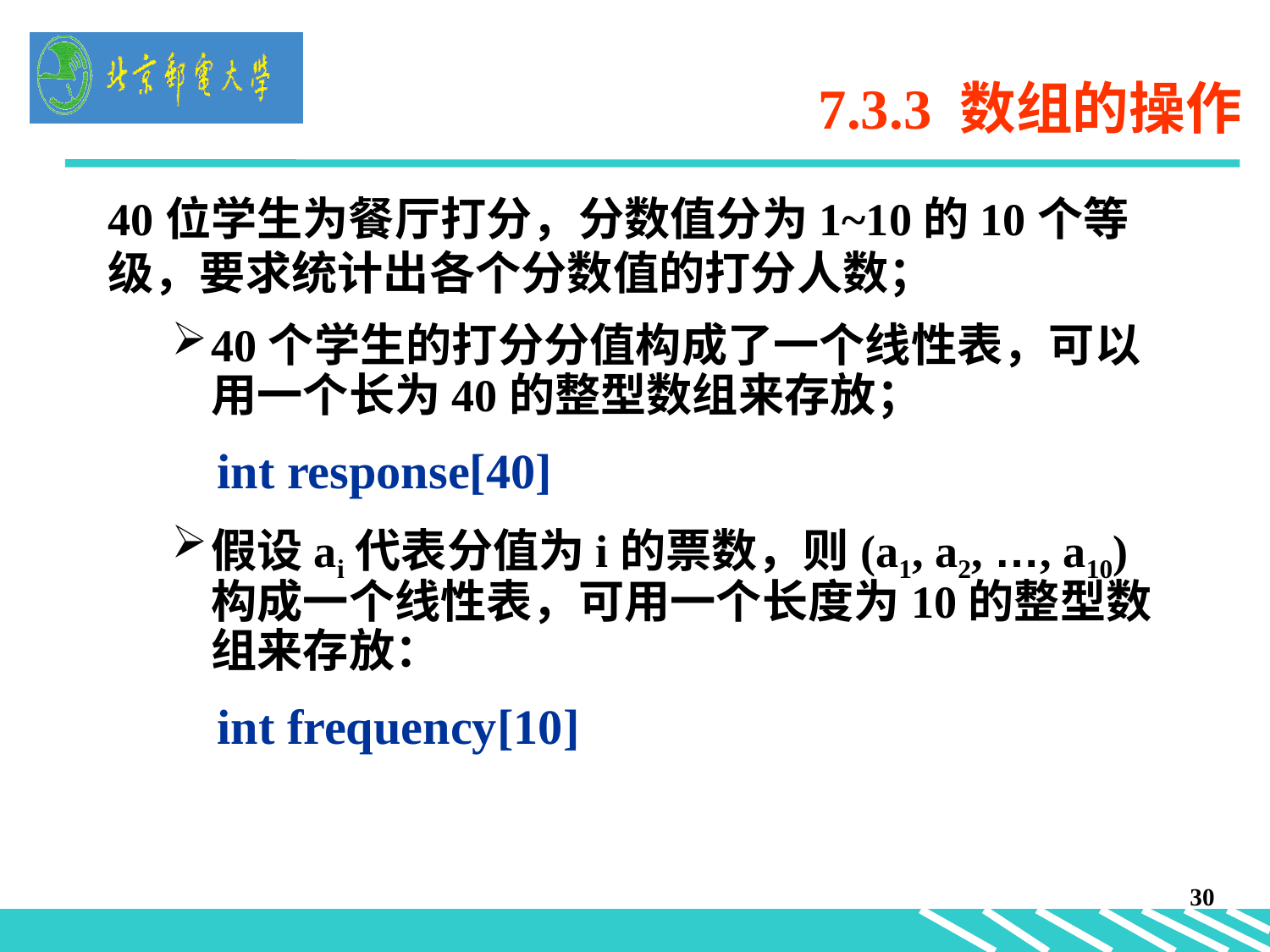

# 7.3.3 数组的操作
40位学生为餐厅打分，分数值分为1~10的10个等级，要求统计出各个分数值的打分人数；
40个学生的打分分值构成了一个线性表，可以用一个长为40的整型数组来存放；
    int response[40]
假设ai代表分值为i的票数，则(a1, a2, …, a10)构成一个线性表，可用一个长度为10的整型数组来存放：
    int frequency[10]
30